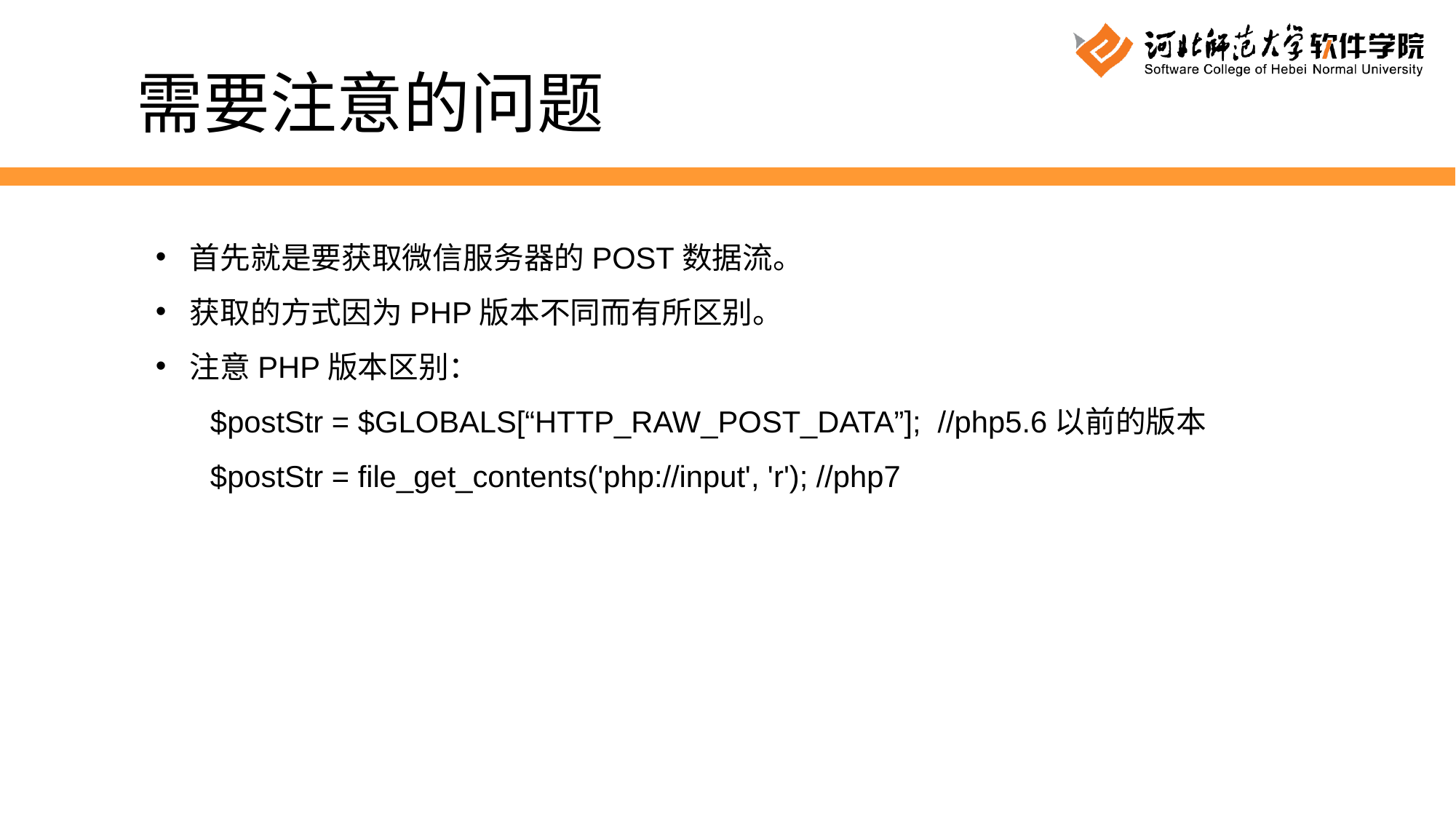

需要注意的问题
首先就是要获取微信服务器的POST数据流。
获取的方式因为PHP版本不同而有所区别。
注意PHP版本区别：
$postStr = $GLOBALS[“HTTP_RAW_POST_DATA”];  //php5.6以前的版本
$postStr = file_get_contents('php://input', 'r'); //php7